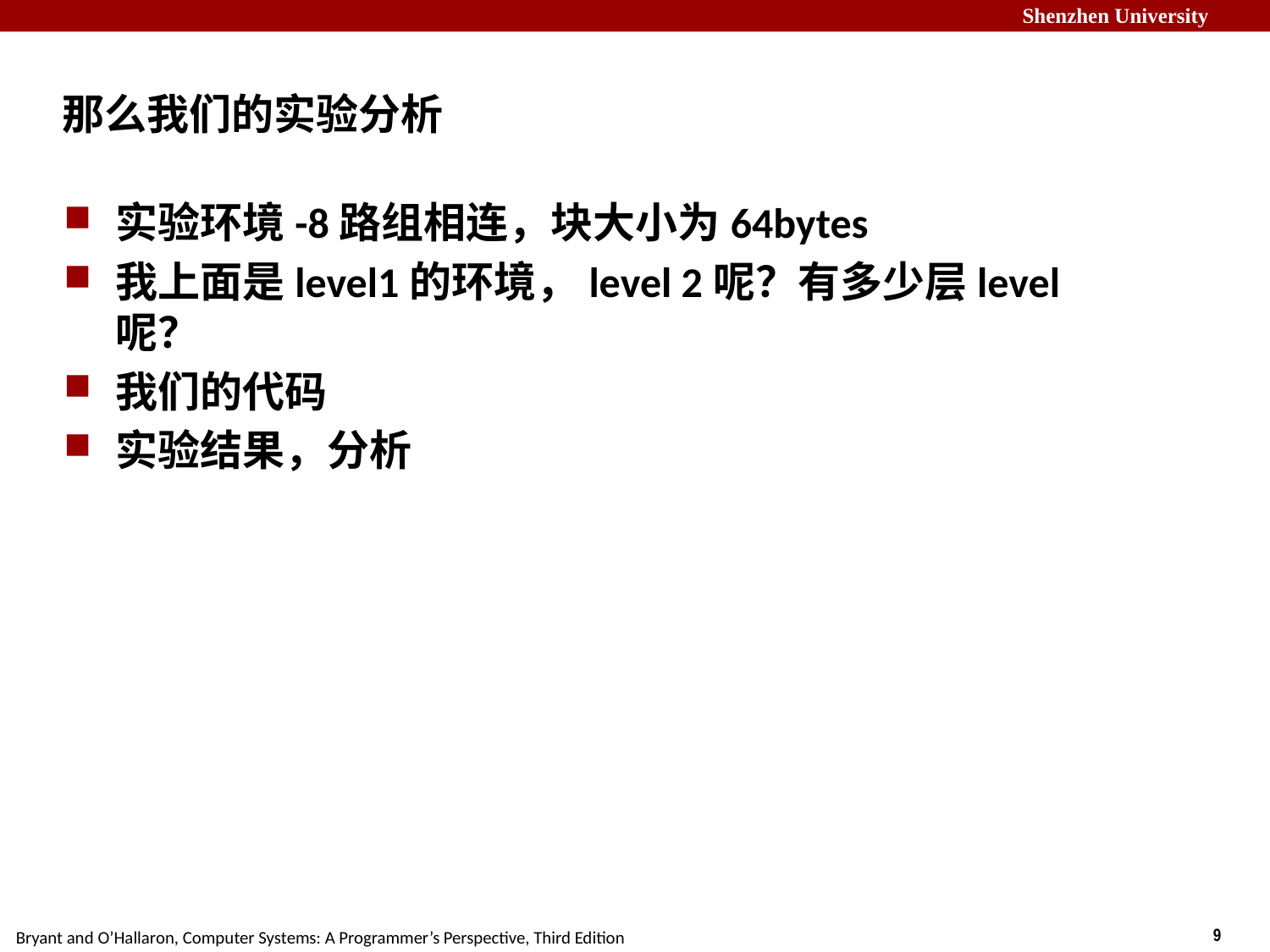

# 那么我们的实验分析
实验环境-8路组相连，块大小为64bytes
我上面是level1的环境，level 2呢？有多少层level呢？
我们的代码
实验结果，分析